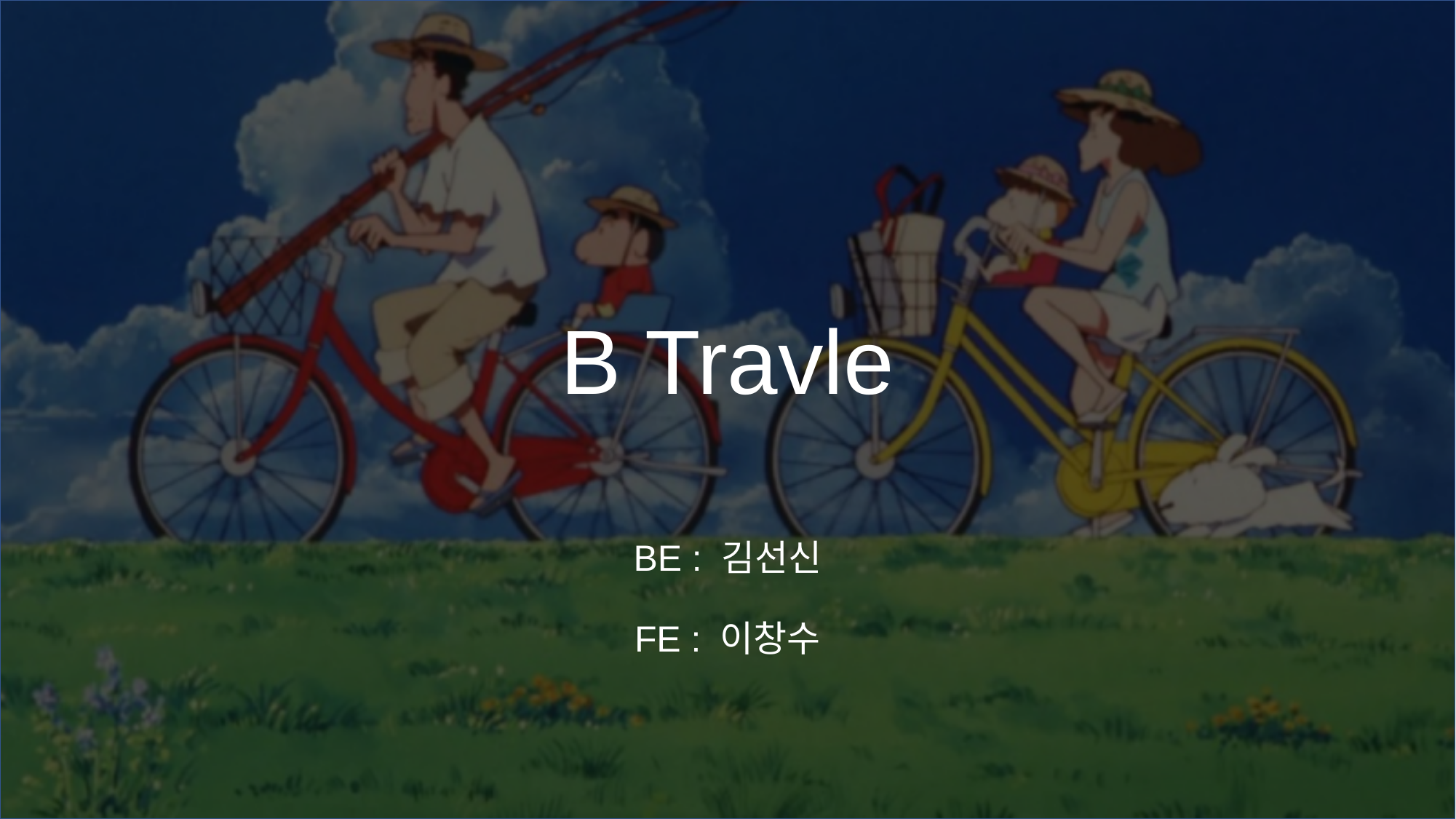

# B Travle
BE : 김선신
FE : 이창수